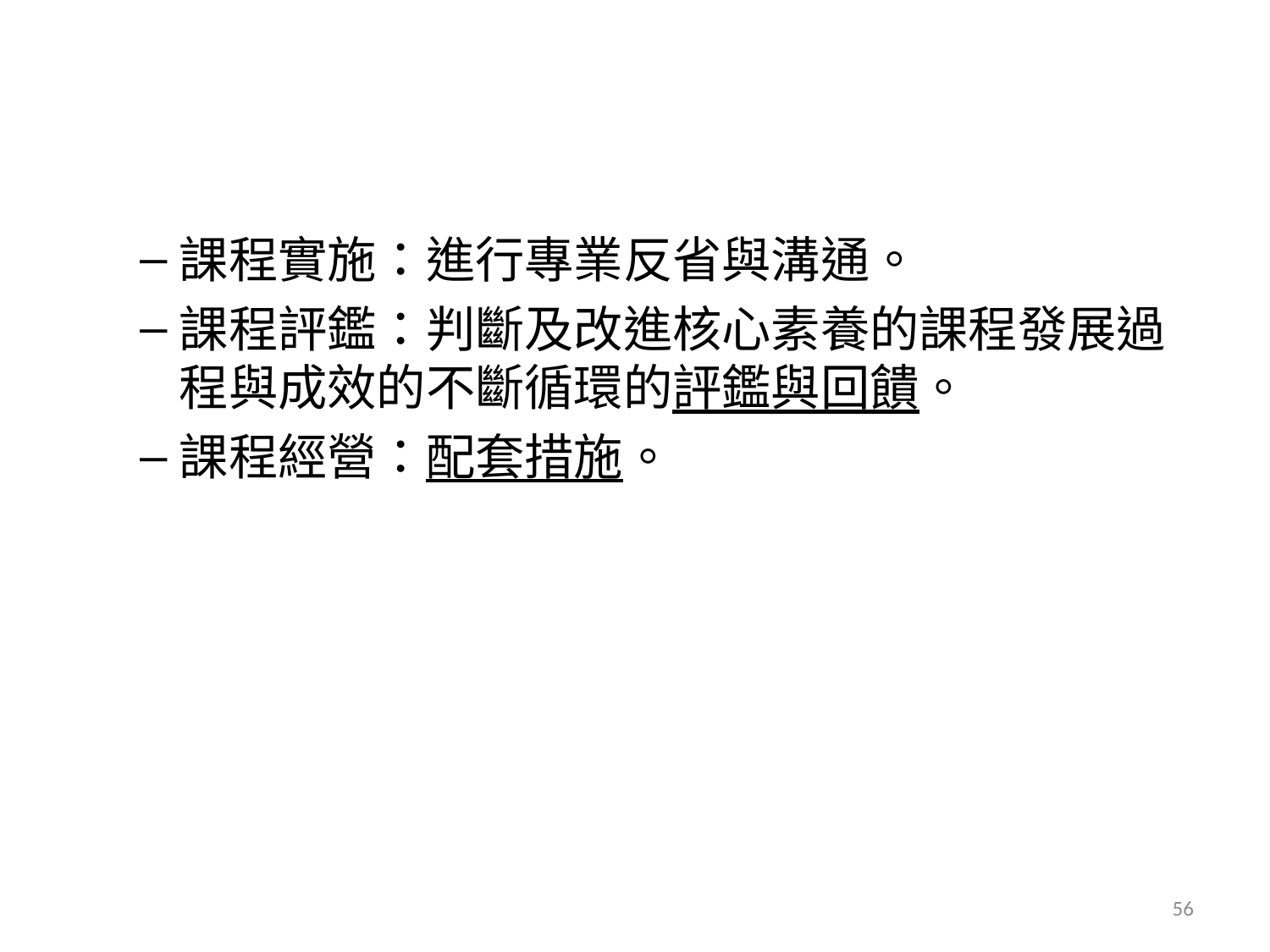

#
課程實施：進行專業反省與溝通。
課程評鑑：判斷及改進核心素養的課程發展過程與成效的不斷循環的評鑑與回饋。
課程經營：配套措施。
56